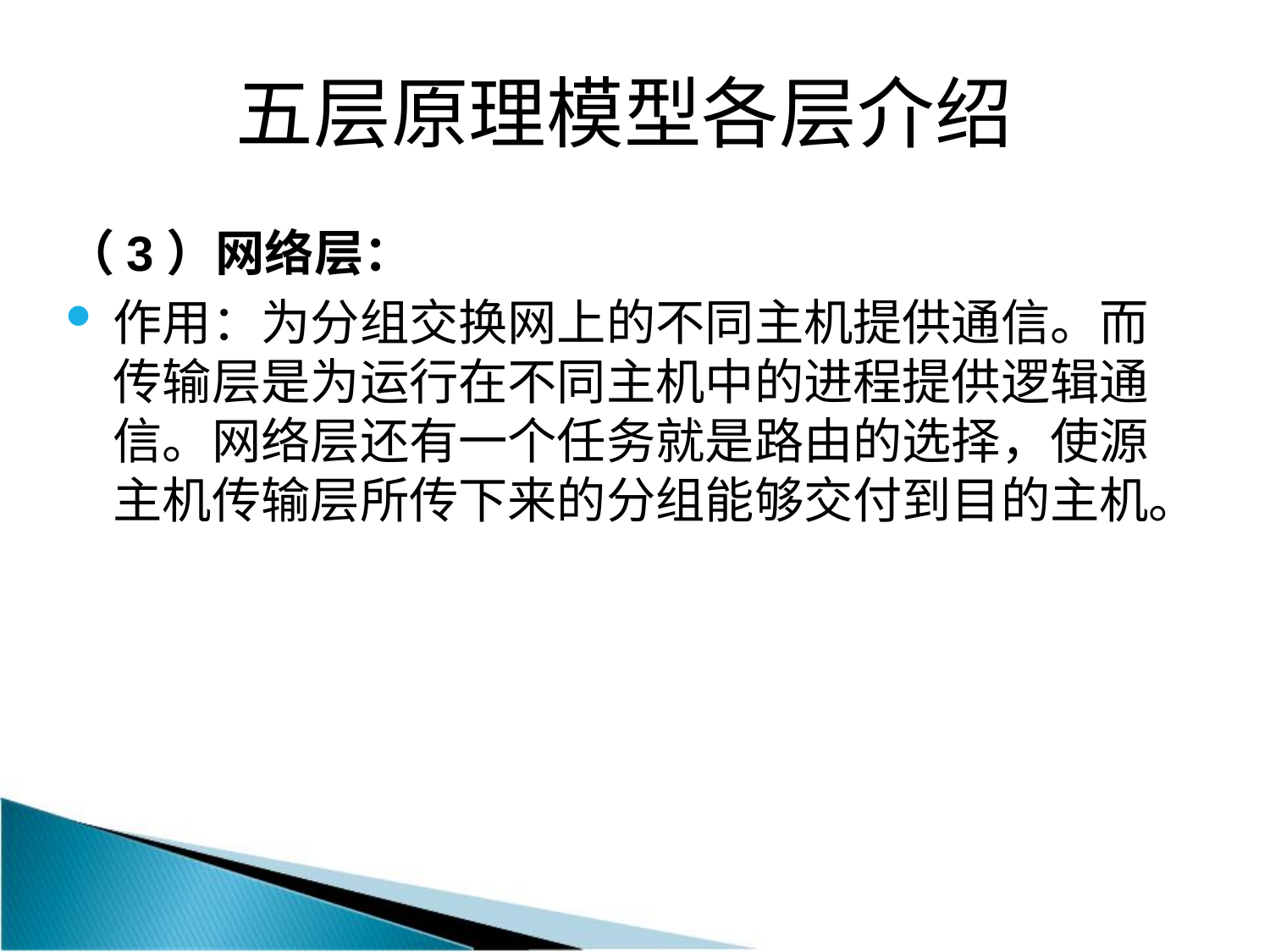

# 五层原理模型各层介绍
（3）网络层：
作用：为分组交换网上的不同主机提供通信。而传输层是为运行在不同主机中的进程提供逻辑通信。网络层还有一个任务就是路由的选择，使源主机传输层所传下来的分组能够交付到目的主机。